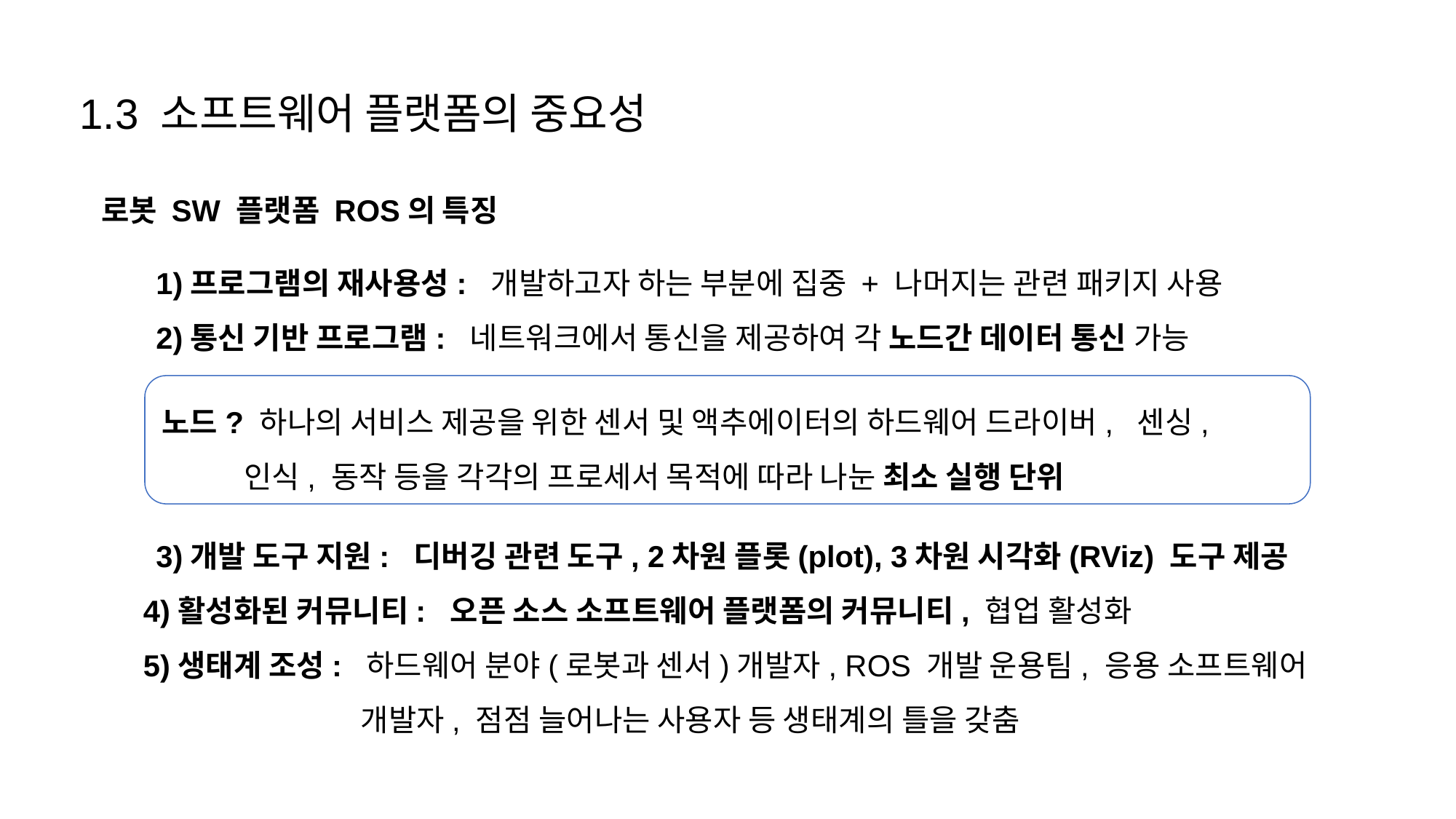

# 1.3 소프트웨어 플랫폼의 중요성
로봇 SW 플랫폼 ROS의 특징

1)프로그램의 재사용성:  개발하고자 하는 부분에 집중 + 나머지는 관련 패키지 사용
2)통신 기반 프로그램:  네트워크에서 통신을 제공하여 각 노드간 데이터 통신 가능

3)개발 도구 지원:  디버깅 관련 도구, 2차원 플롯(plot), 3차원 시각화(RViz) 도구 제공
     4)활성화된 커뮤니티:  오픈 소스 소프트웨어 플랫폼의 커뮤니티, 협업 활성화
     5)생태계 조성:  하드웨어 분야(로봇과 센서)개발자, ROS 개발 운용팀, 응용 소프트웨어
     개발자, 점점 늘어나는 사용자 등 생태계의 틀을 갖춤

노드? 하나의 서비스 제공을 위한 센서 및 액추에이터의 하드웨어 드라이버,  센싱,
   인식, 동작 등을 각각의 프로세서 목적에 따라 나눈 최소 실행 단위